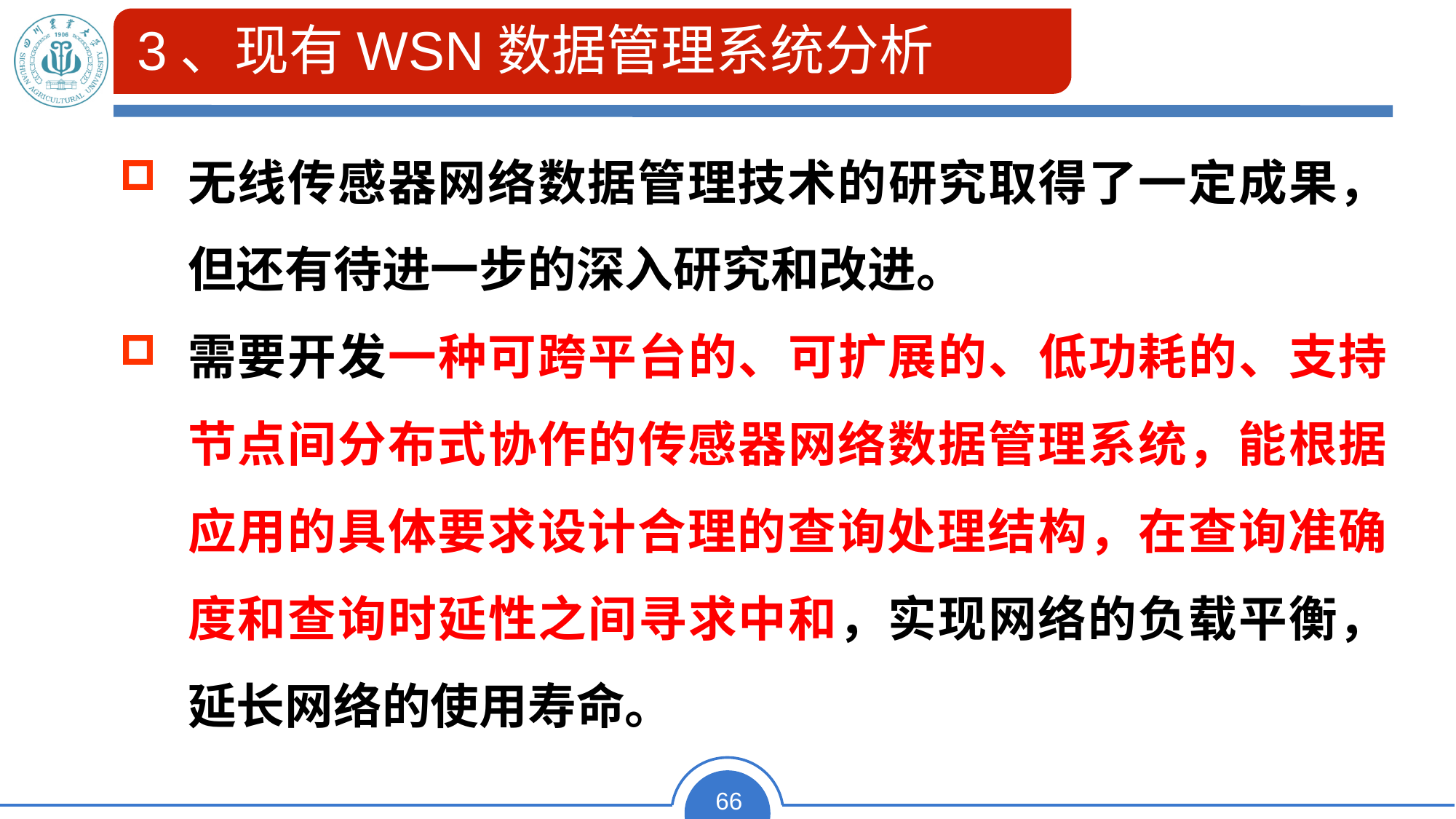

# 3、现有WSN数据管理系统分析
无线传感器网络数据管理技术的研究取得了一定成果，但还有待进一步的深入研究和改进。
需要开发一种可跨平台的、可扩展的、低功耗的、支持节点间分布式协作的传感器网络数据管理系统，能根据应用的具体要求设计合理的查询处理结构，在查询准确度和查询时延性之间寻求中和，实现网络的负载平衡，延长网络的使用寿命。